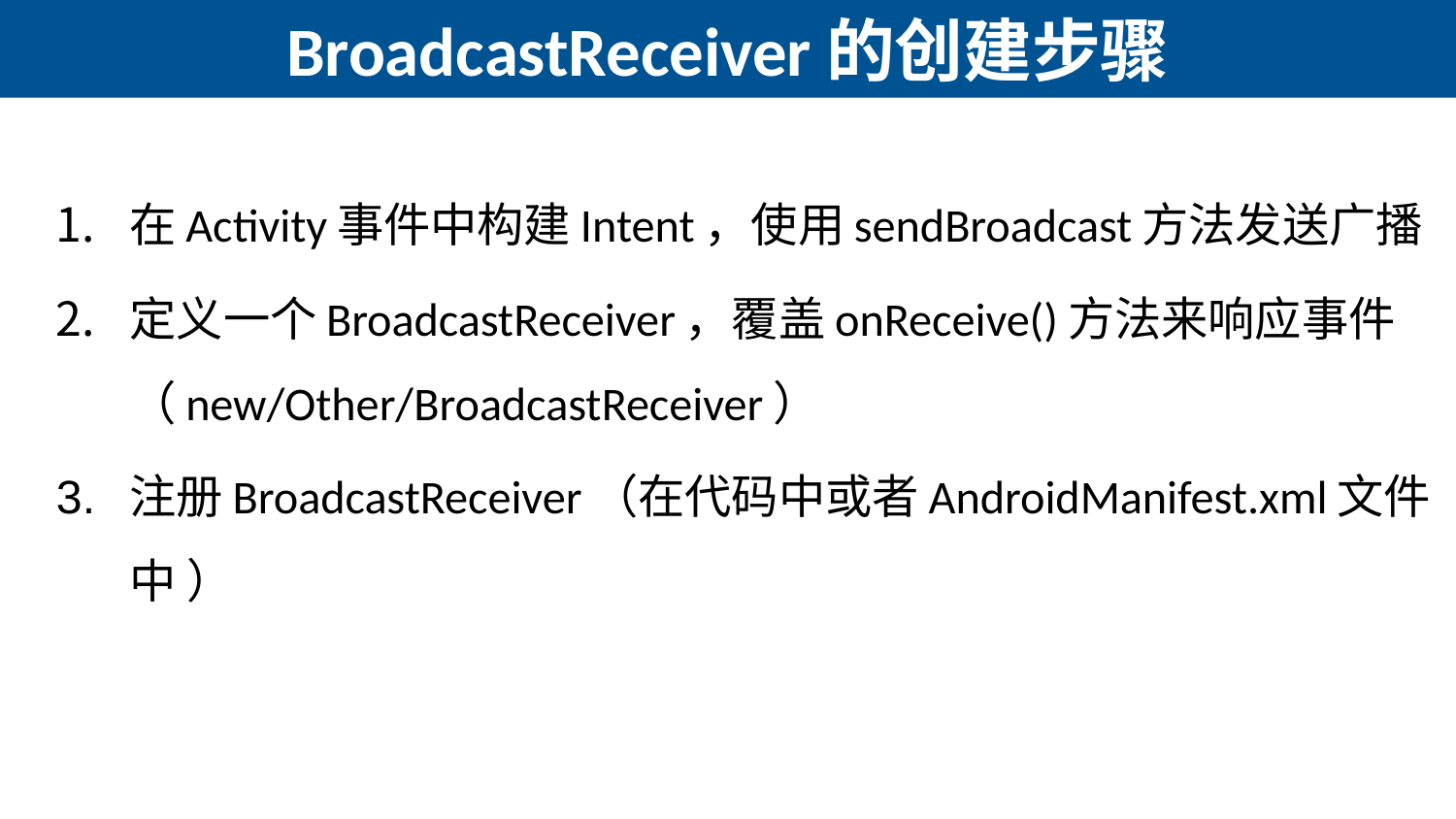

# BroadcastReceiver的创建步骤
在Activity事件中构建Intent，使用sendBroadcast方法发送广播
定义一个BroadcastReceiver，覆盖onReceive()方法来响应事件（new/Other/BroadcastReceiver）
注册BroadcastReceiver（在代码中或者AndroidManifest.xml文件中 ）